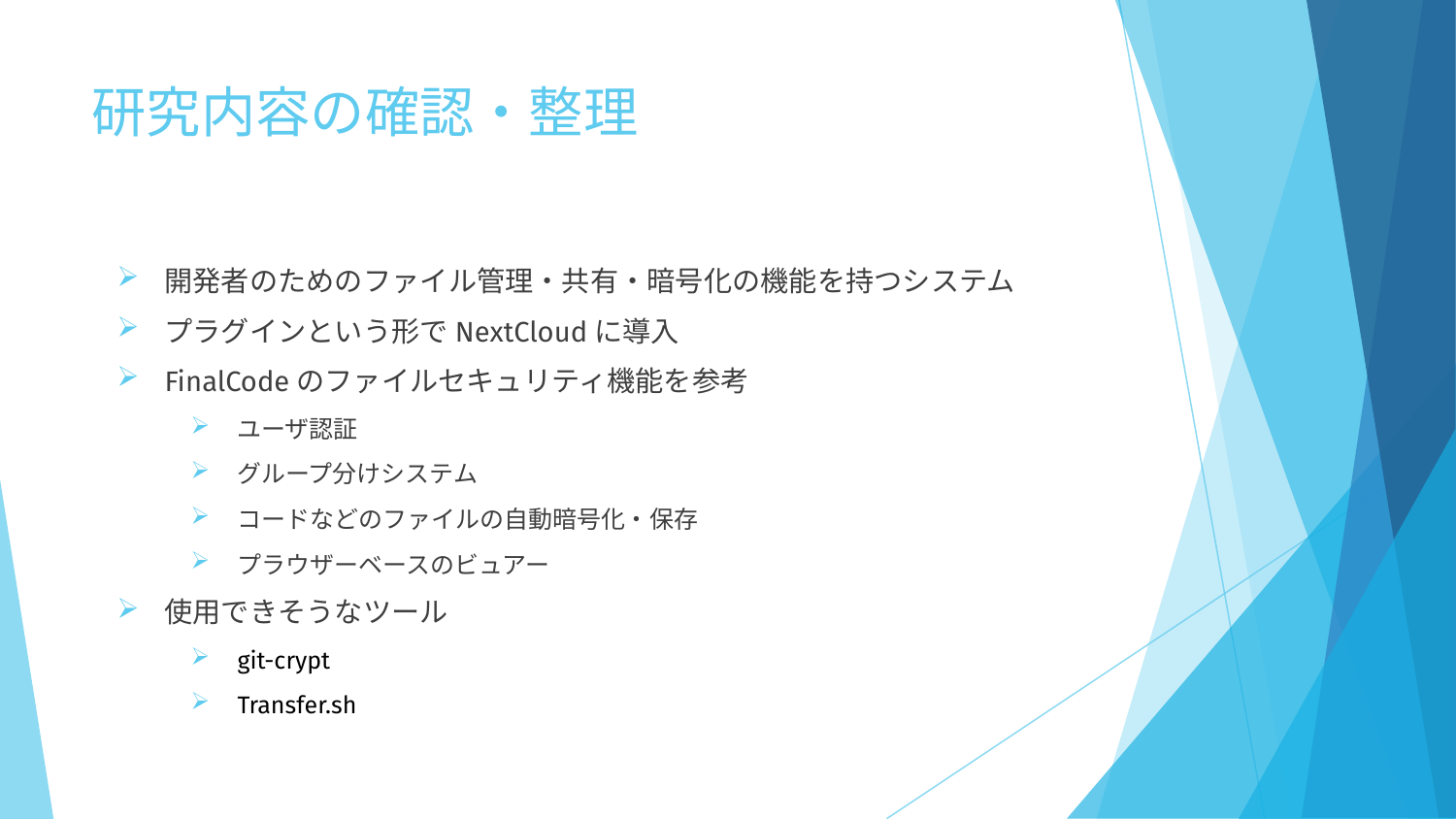

# 研究内容の確認・整理
開発者のためのファイル管理・共有・暗号化の機能を持つシステム
プラグインという形でNextCloudに導入
FinalCodeのファイルセキュリティ機能を参考
ユーザ認証
グループ分けシステム
コードなどのファイルの自動暗号化・保存
プラウザーベースのビュアー
使用できそうなツール
git-crypt
Transfer.sh